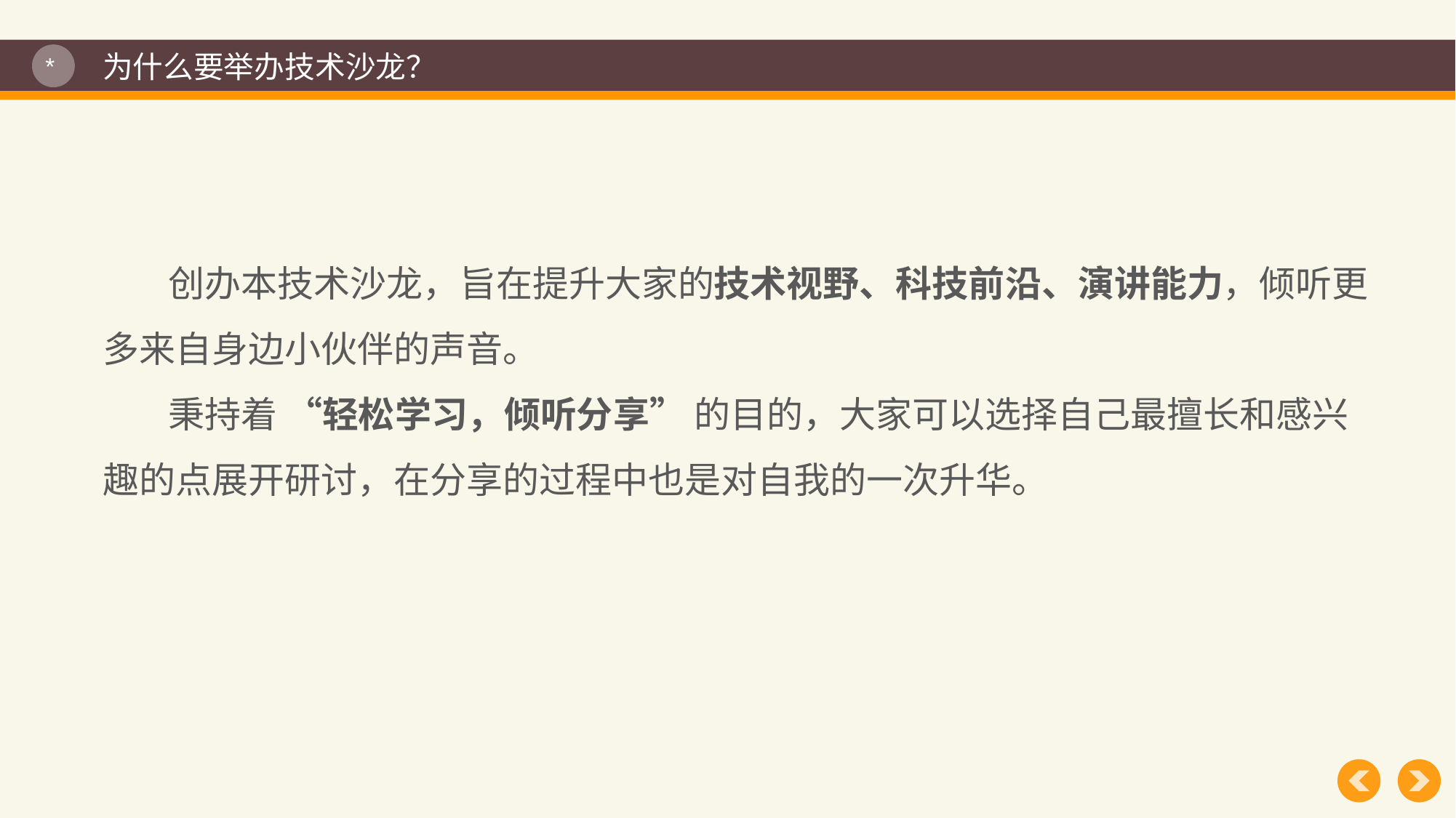

为什么要举办技术沙龙？

*

       创办本技术沙龙，旨在提升大家的技术视野、科技前沿、演讲能力，倾听更多来自身边小伙伴的声音。
       秉持着 “轻松学习，倾听分享” 的目的，大家可以选择自己最擅长和感兴趣的点展开研讨，在分享的过程中也是对自我的一次升华。